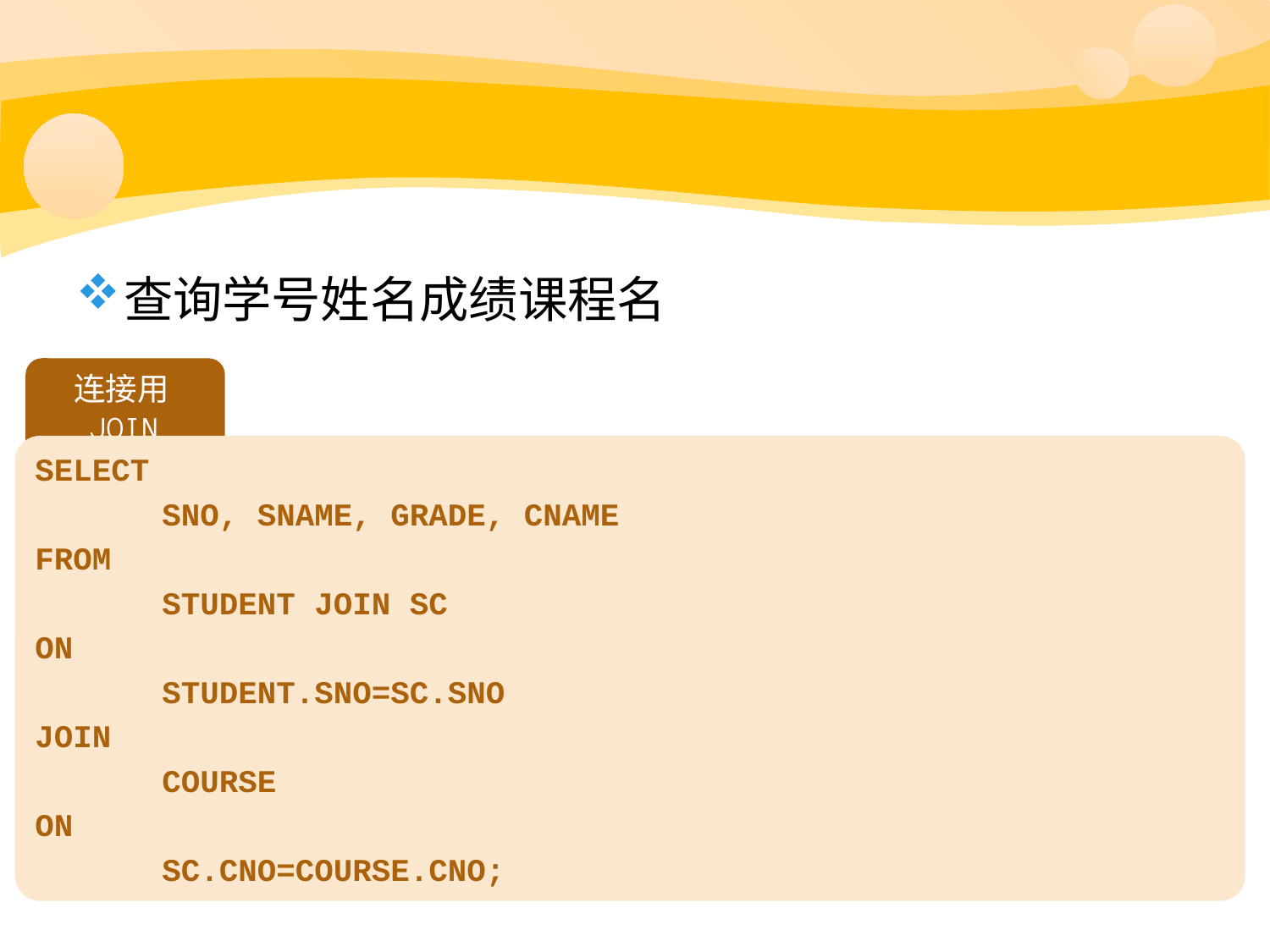

查询学号姓名成绩课程名
连接用JOIN
SELECT
	SNO, SNAME, GRADE, CNAME
FROM
	STUDENT JOIN SC
ON
	STUDENT.SNO=SC.SNO
JOIN
	COURSE
ON
	SC.CNO=COURSE.CNO;